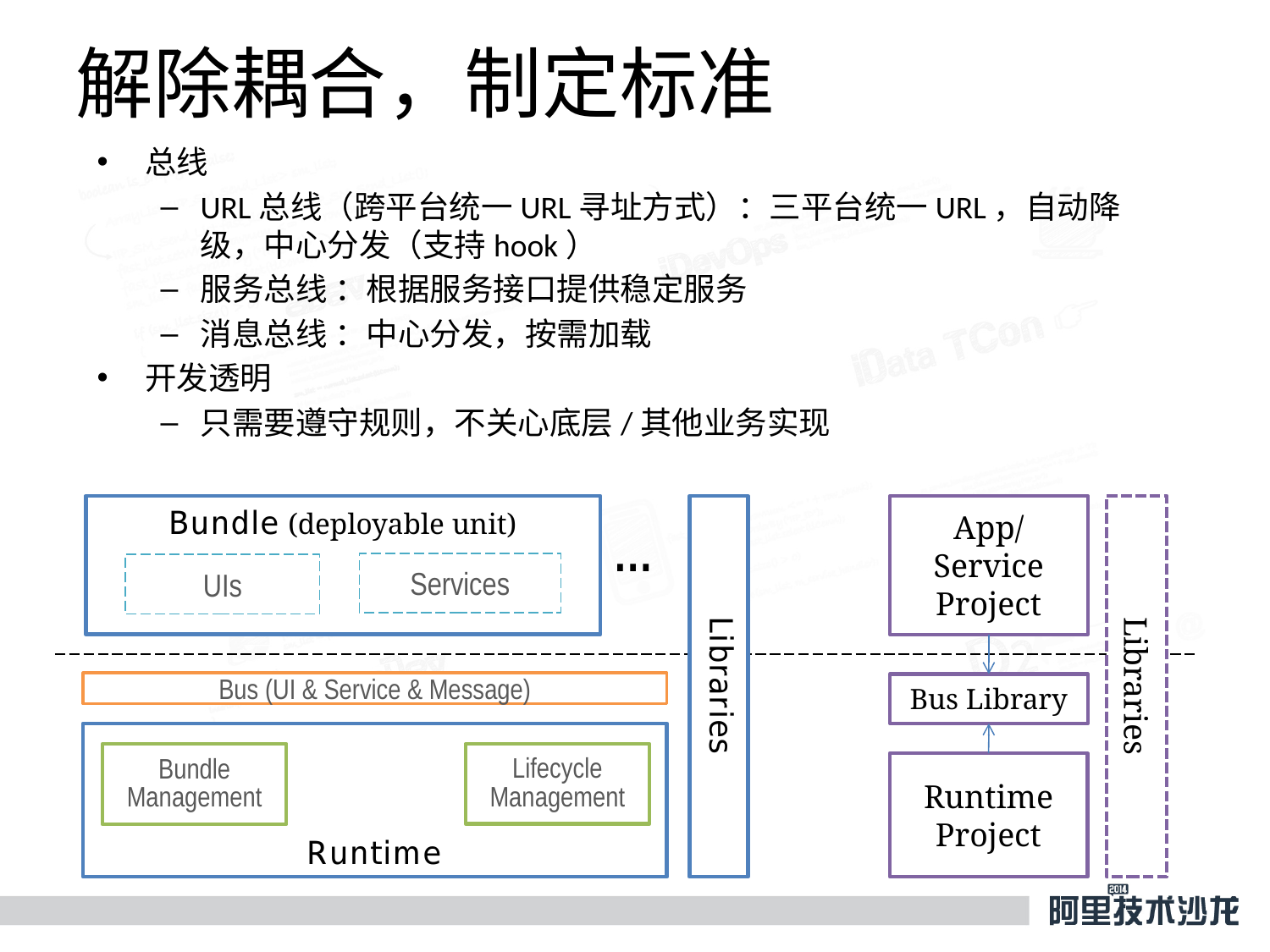

解除耦合，制定标准
总线
URL总线（跨平台统一URL寻址方式）：三平台统一URL，自动降级，中心分发（支持hook）
服务总线 ：根据服务接口提供稳定服务
消息总线 ：中心分发，按需加载
开发透明
只需要遵守规则，不关心底层/其他业务实现

Bundle (deployable unit)
Libraries
App/Service Project
Libraries
…
Services
UIs
Bus (UI & Service & Message)
Bus Library
Runtime
Bundle Management
Lifecycle Management
Runtime
Project